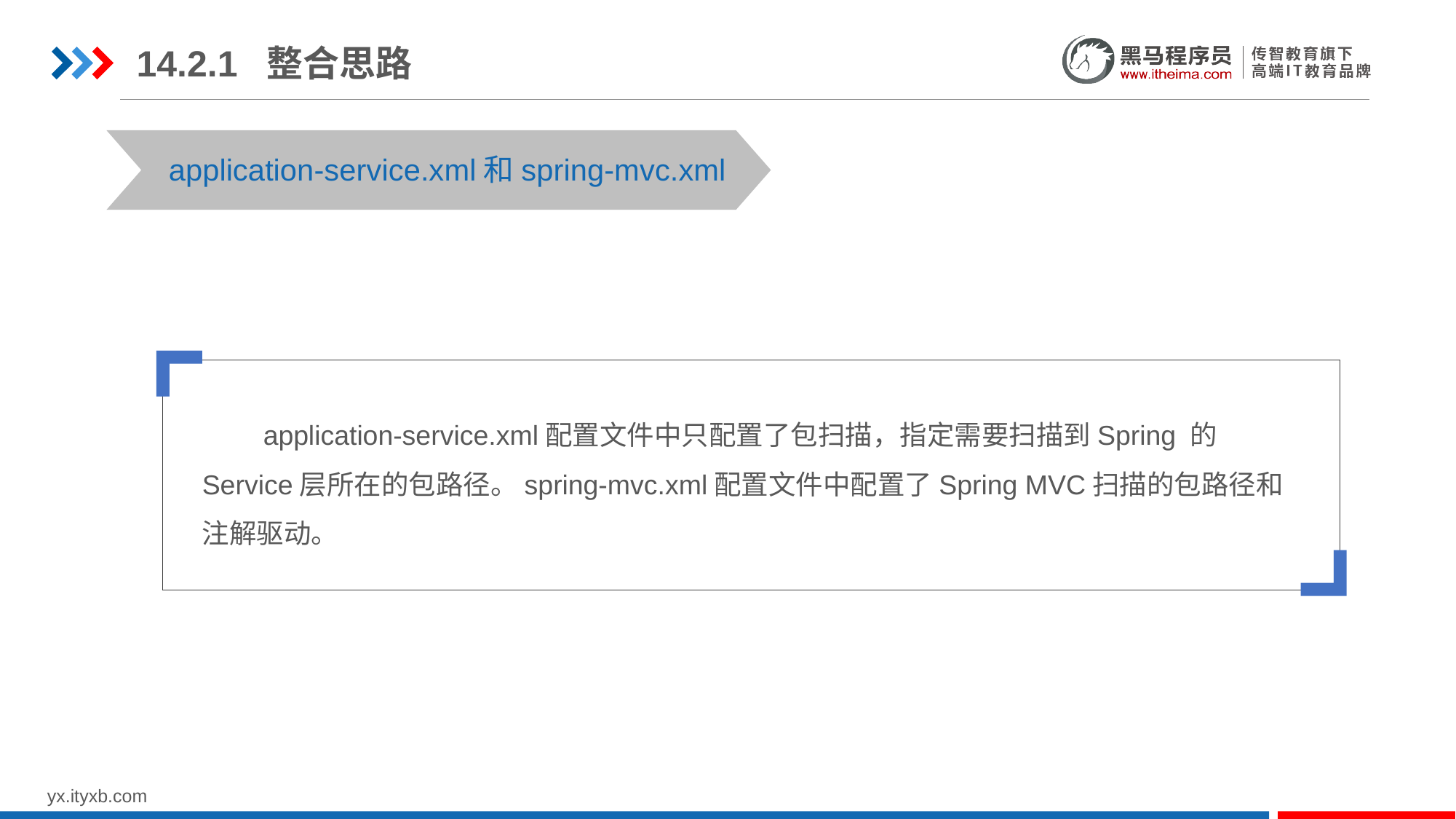

14.2.1  整合思路

application-service.xml和spring-mvc.xml

        application-service.xml配置文件中只配置了包扫描，指定需要扫描到Spring 的Service层所在的包路径。spring-mvc.xml配置文件中配置了Spring MVC扫描的包路径和注解驱动。